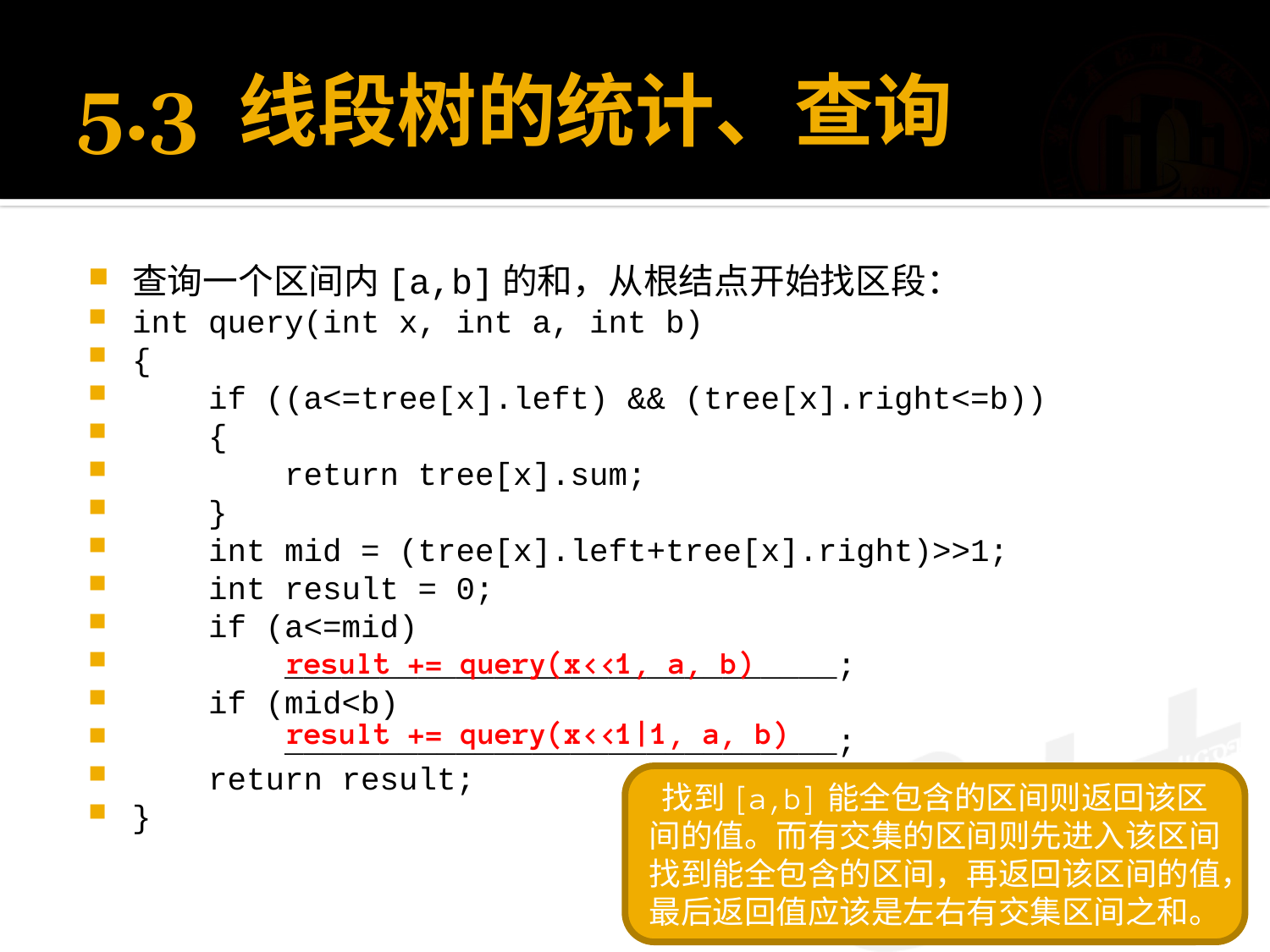

# 5.3 线段树的统计、查询
查询一个区间内[a,b]的和，从根结点开始找区段：
int query(int x, int a, int b)
{
    if ((a<=tree[x].left) && (tree[x].right<=b))
    {
        return tree[x].sum;
    }
    int mid = (tree[x].left+tree[x].right)>>1;
    int result = 0;
    if (a<=mid)
        _____________________________;
    if (mid<b)
        _____________________________;
    return result;
}
result += query(x<<1, a, b)
result += query(x<<1|1, a, b)
找到[a,b]能全包含的区间则返回该区间的值。而有交集的区间则先进入该区间找到能全包含的区间，再返回该区间的值，最后返回值应该是左右有交集区间之和。